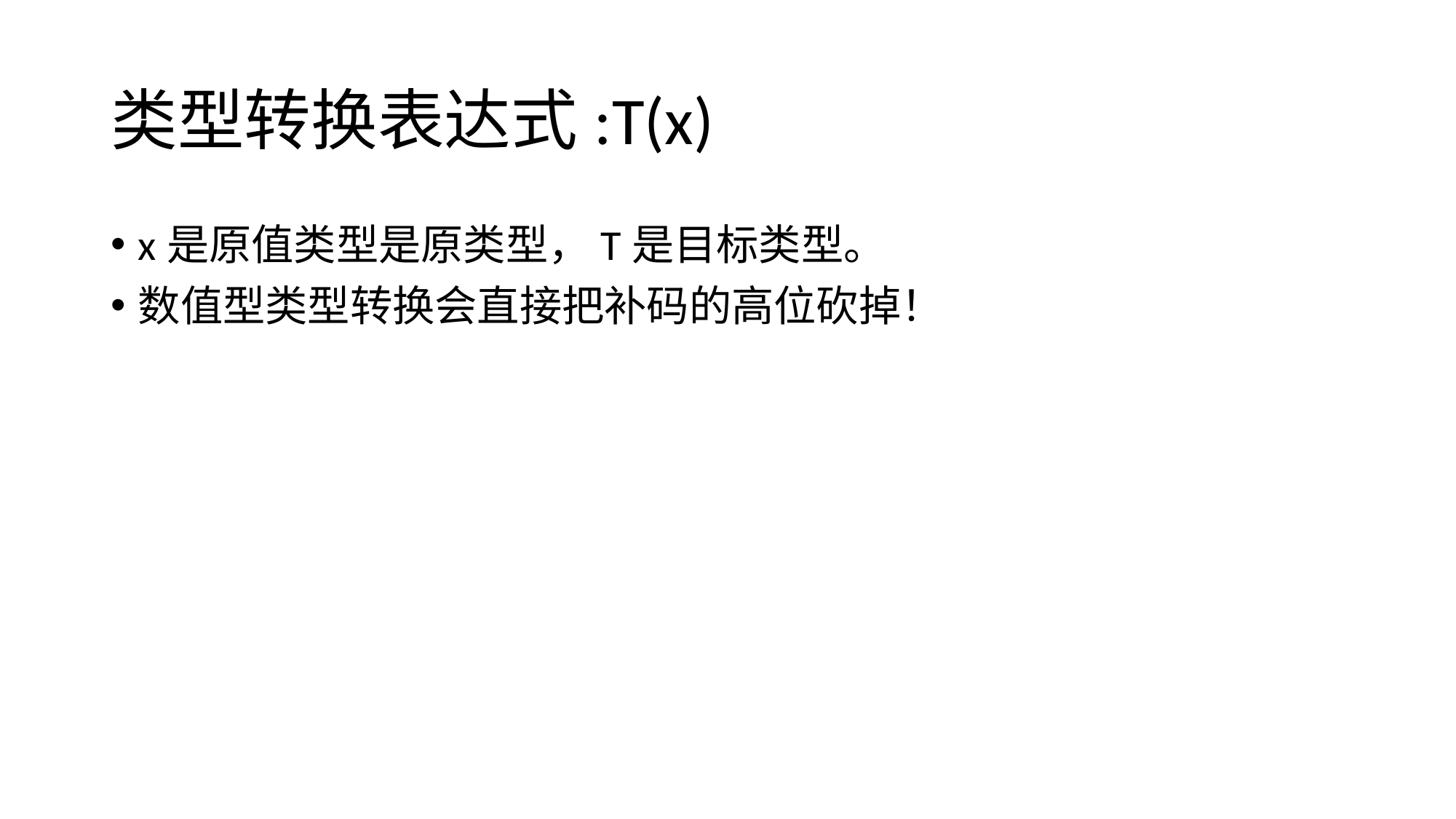

# 类型转换表达式:T(x)
x是原值类型是原类型，T是目标类型。
数值型类型转换会直接把补码的高位砍掉！